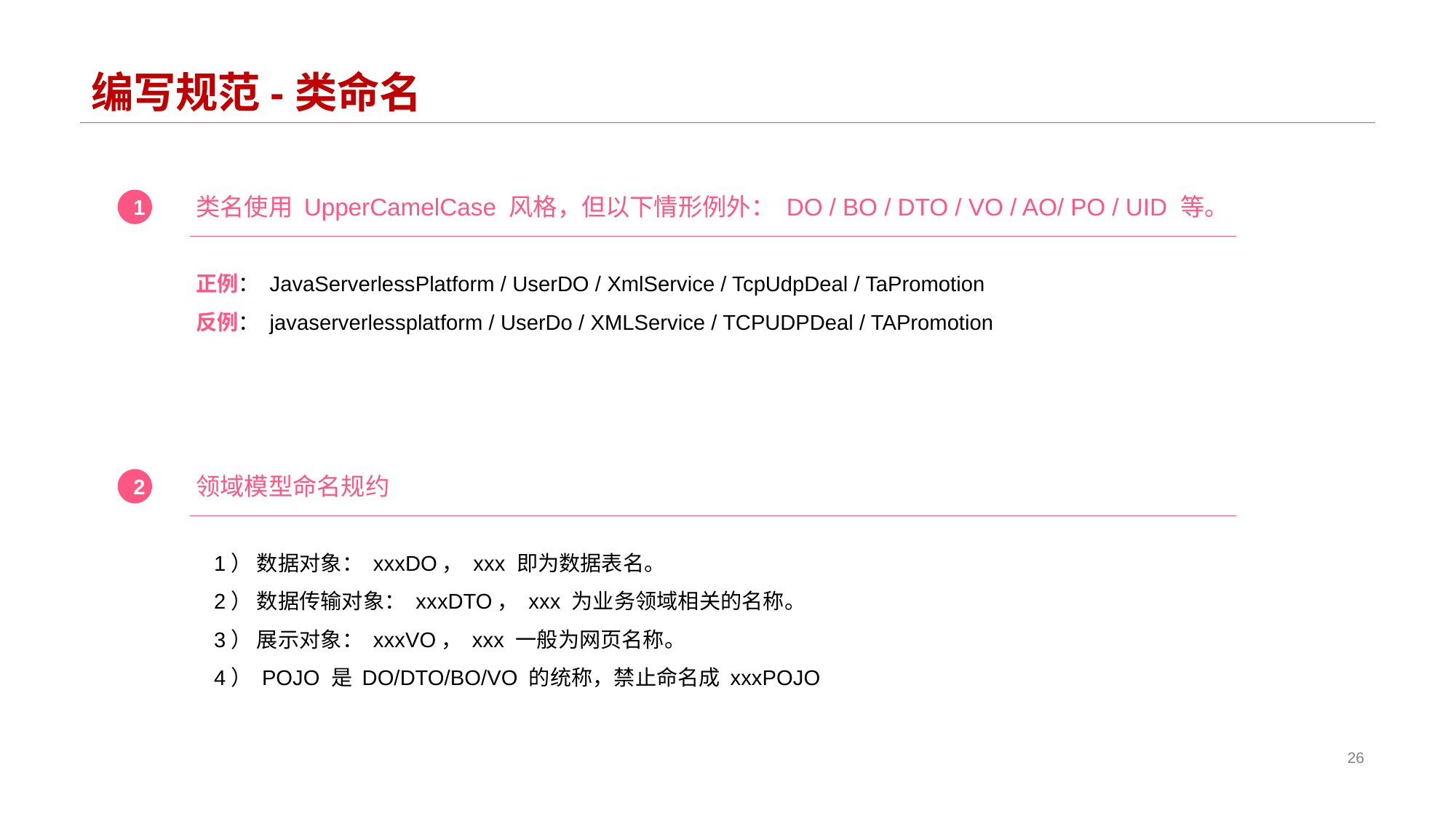

# 编写规范-类命名
类名使用 UpperCamelCase 风格，但以下情形例外： DO / BO / DTO / VO / AO/ PO / UID 等。
1
正例： JavaServerlessPlatform / UserDO / XmlService / TcpUdpDeal / TaPromotion
反例： javaserverlessplatform / UserDo / XMLService / TCPUDPDeal / TAPromotion
领域模型命名规约
2
   1） 数据对象： xxxDO， xxx 即为数据表名。
   2） 数据传输对象： xxxDTO， xxx 为业务领域相关的名称。
   3） 展示对象： xxxVO， xxx 一般为网页名称。
   4） POJO 是 DO/DTO/BO/VO 的统称，禁止命名成 xxxPOJO
26